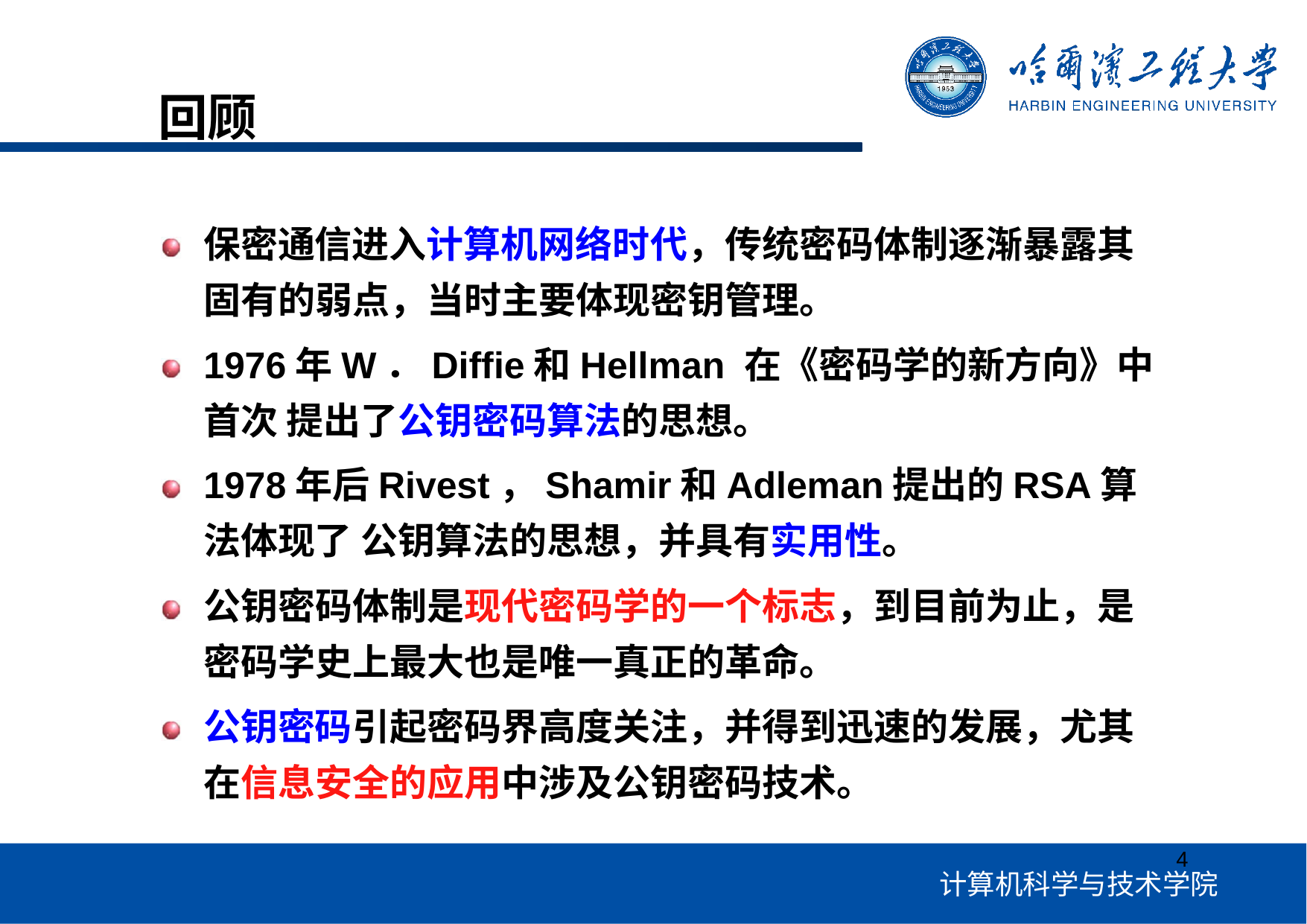

# 回顾
保密通信进入计算机网络时代，传统密码体制逐渐暴露其 固有的弱点，当时主要体现密钥管理。
1976年W．Diffie和Hellman 在《密码学的新方向》中首次 提出了公钥密码算法的思想。
1978年后Rivest，Shamir和Adleman提出的RSA算法体现了 公钥算法的思想，并具有实用性。
公钥密码体制是现代密码学的一个标志，到目前为止，是 密码学史上最大也是唯一真正的革命。
公钥密码引起密码界高度关注，并得到迅速的发展，尤其 在信息安全的应用中涉及公钥密码技术。

4